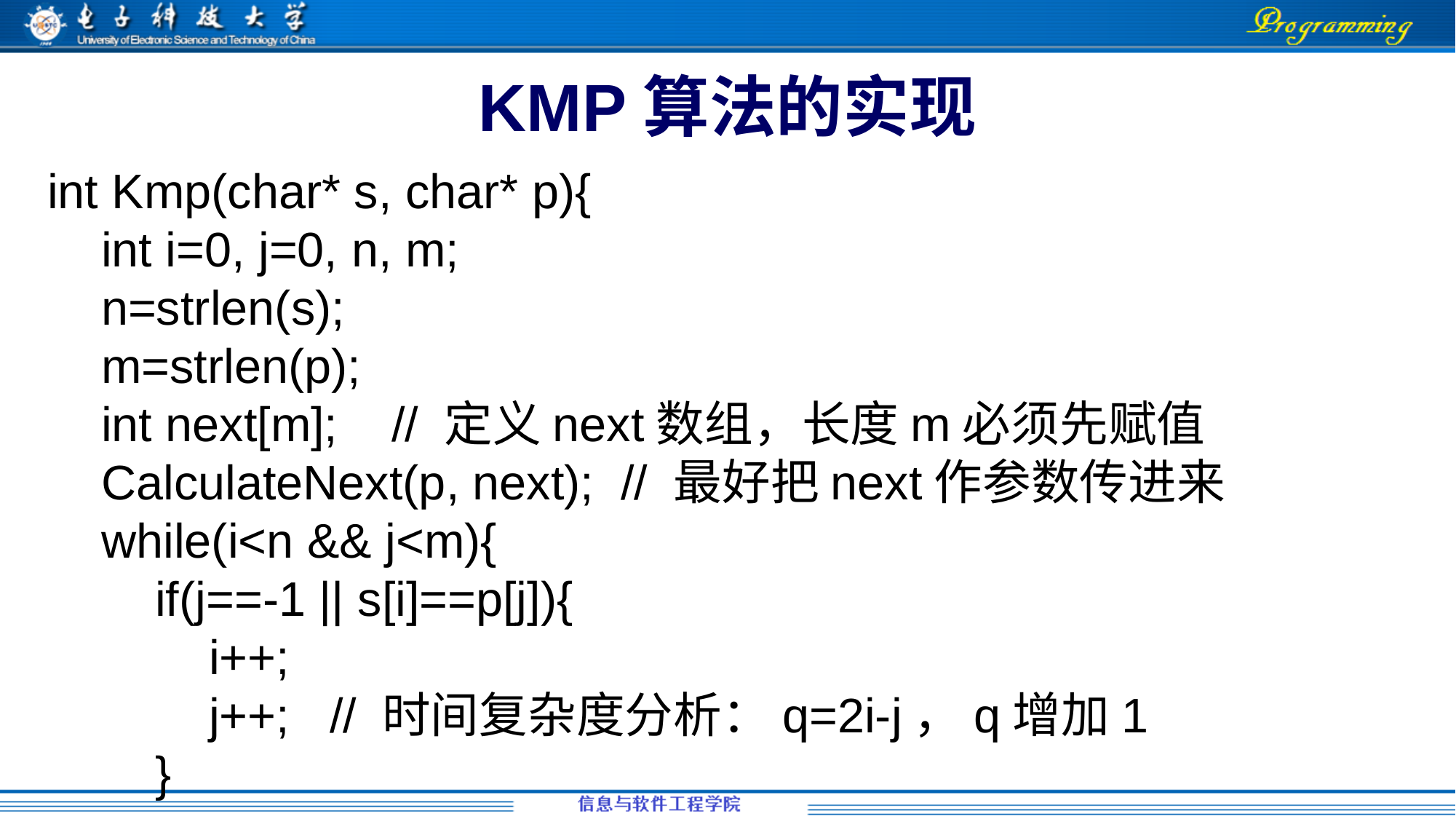

# KMP算法的实现
int Kmp(char* s, char* p){
    int i=0, j=0, n, m;
    n=strlen(s);
    m=strlen(p);
    int next[m];    // 定义next数组，长度m必须先赋值
    CalculateNext(p, next);  // 最好把next作参数传进来
    while(i<n && j<m){
        if(j==-1 || s[i]==p[j]){
            i++;
            j++;   // 时间复杂度分析：q=2i-j，q增加1
        }